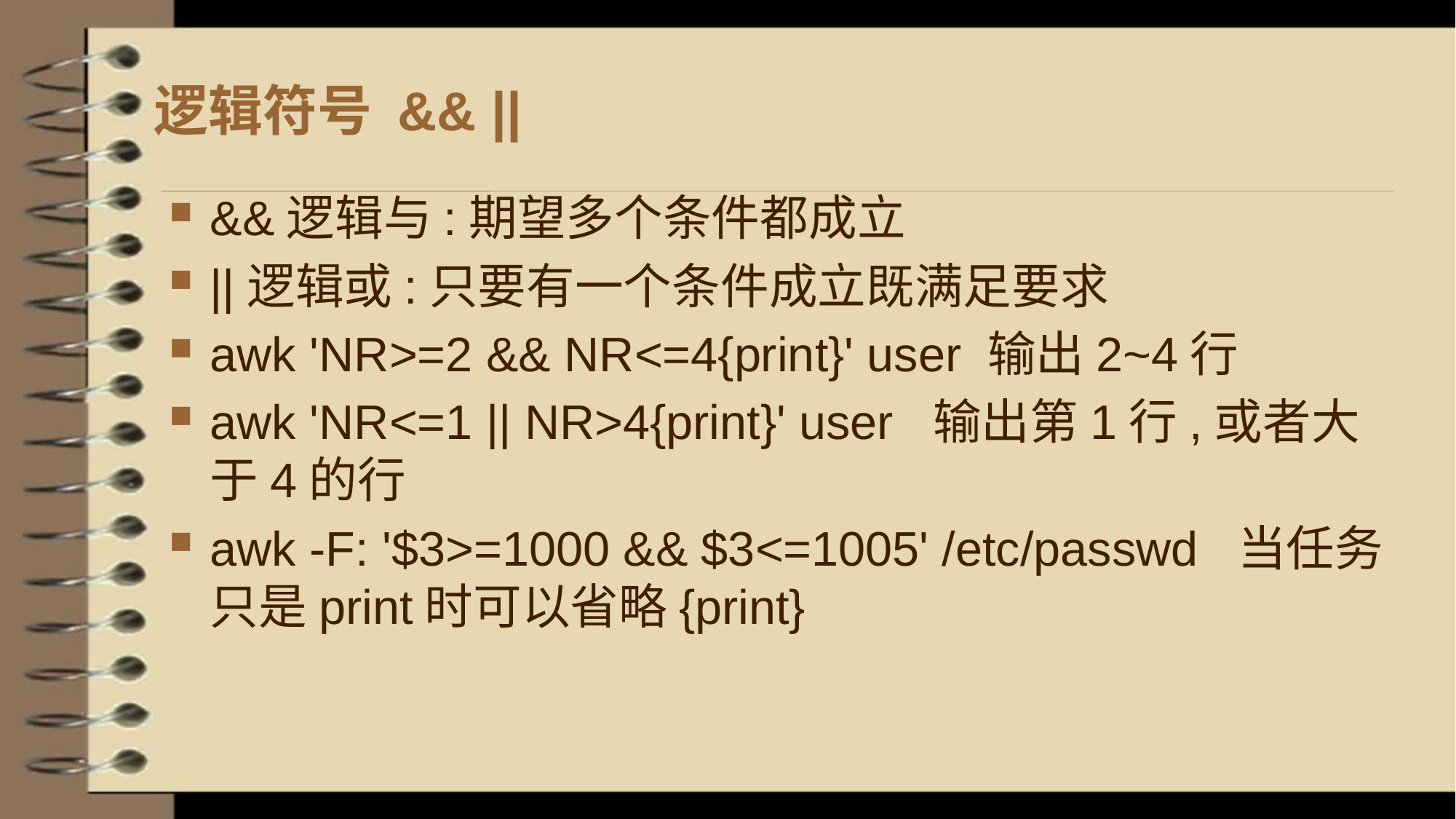

# 逻辑符号 && ||
&&逻辑与:期望多个条件都成立
||逻辑或:只要有一个条件成立既满足要求
awk 'NR>=2 && NR<=4{print}' user 输出2~4行
awk 'NR<=1 || NR>4{print}' user  输出第1行,或者大于4的行
awk -F: '$3>=1000 && $3<=1005' /etc/passwd  当任务只是print时可以省略{print}